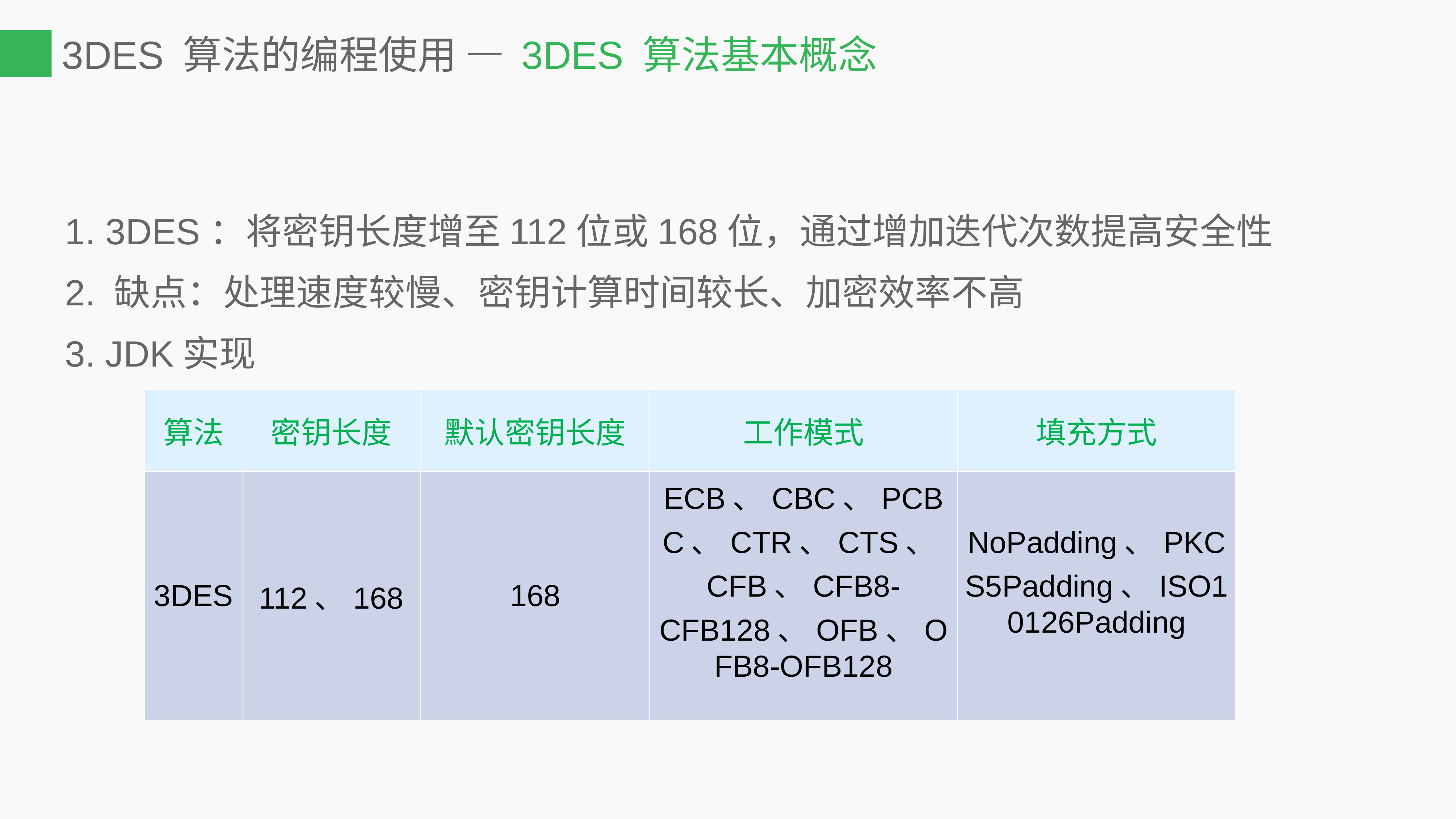

# 3DES 算法的编程使用 — 3DES 算法基本概念
1. 3DES：将密钥长度增至112位或168位，通过增加迭代次数提高安全性
2. 缺点：处理速度较慢、密钥计算时间较长、加密效率不高
3. JDK实现
| 算法 | 密钥长度 | 默认密钥长度 | 工作模式 | 填充方式 |
| --- | --- | --- | --- | --- |
| 3DES | 112、168 | 168 | ECB、CBC、PCBC、CTR、CTS、CFB、CFB8-CFB128、OFB、OFB8-OFB128 | NoPadding、PKCS5Padding、ISO10126Padding |